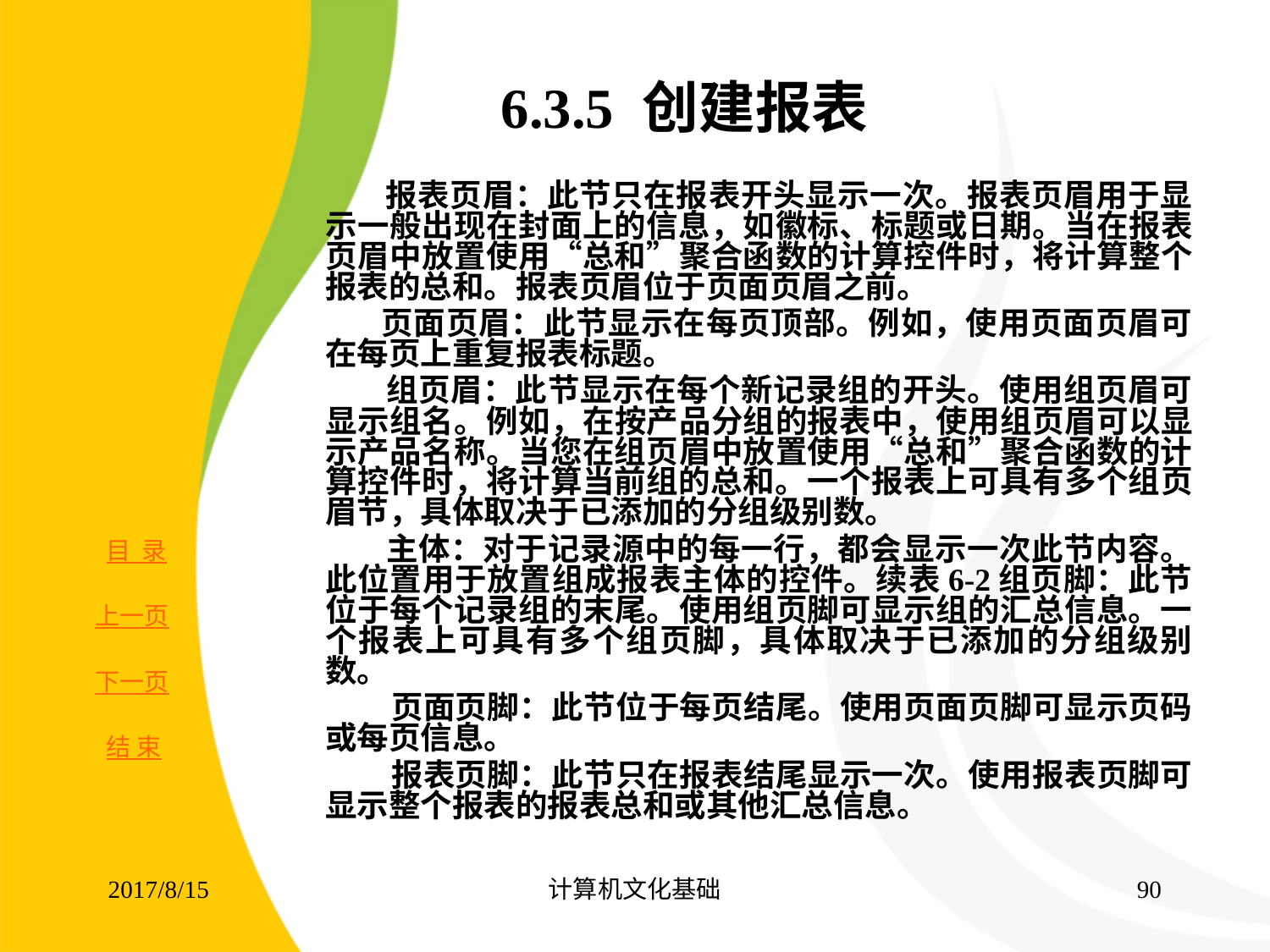

# 6.3.5 创建报表
              报表页眉：此节只在报表开头显示一次。报表页眉用于显示一般出现在封面上的信息，如徽标、标题或日期。当在报表页眉中放置使用“总和”聚合函数的计算控件时，将计算整个报表的总和。报表页眉位于页面页眉之前。
            页面页眉：此节显示在每页顶部。例如，使用页面页眉可在每页上重复报表标题。
             组页眉：此节显示在每个新记录组的开头。使用组页眉可显示组名。例如，在按产品分组的报表中，使用组页眉可以显示产品名称。当您在组页眉中放置使用“总和”聚合函数的计算控件时，将计算当前组的总和。一个报表上可具有多个组页眉节，具体取决于已添加的分组级别数。
             主体：对于记录源中的每一行，都会显示一次此节内容。此位置用于放置组成报表主体的控件。续表6-2组页脚：此节位于每个记录组的末尾。使用组页脚可显示组的汇总信息。一个报表上可具有多个组页脚，具体取决于已添加的分组级别数。
              页面页脚：此节位于每页结尾。使用页面页脚可显示页码或每页信息。
              报表页脚：此节只在报表结尾显示一次。使用报表页脚可显示整个报表的报表总和或其他汇总信息。
2017/8/15
计算机文化基础
90